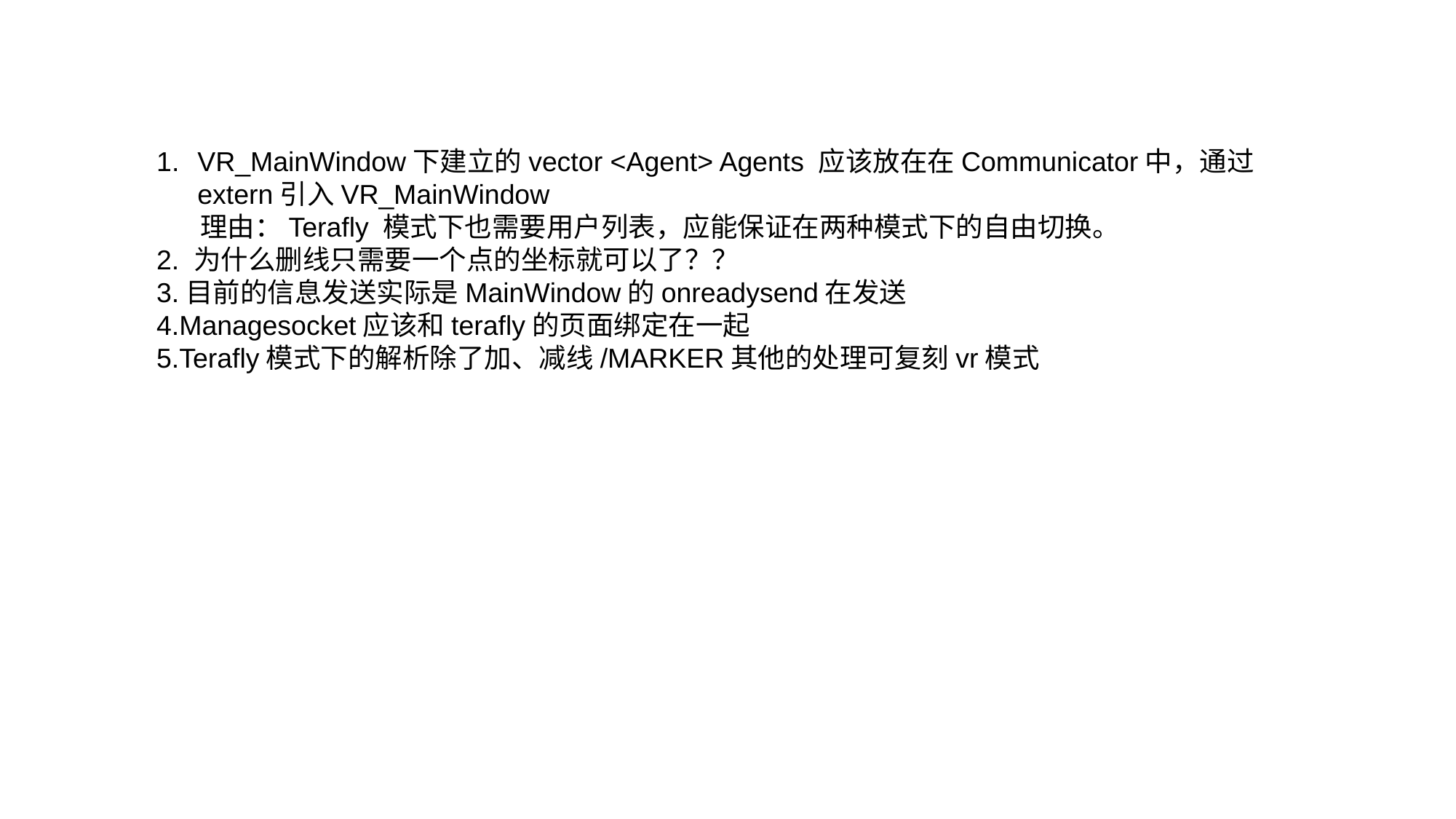

VR_MainWindow下建立的vector <Agent> Agents 应该放在在Communicator中，通过extern引入VR_MainWindow
      理由：Terafly 模式下也需要用户列表，应能保证在两种模式下的自由切换。
2. 为什么删线只需要一个点的坐标就可以了？？
3.目前的信息发送实际是MainWindow的onreadysend在发送
4.Managesocket应该和terafly的页面绑定在一起
5.Terafly模式下的解析除了加、减线/MARKER其他的处理可复刻vr模式